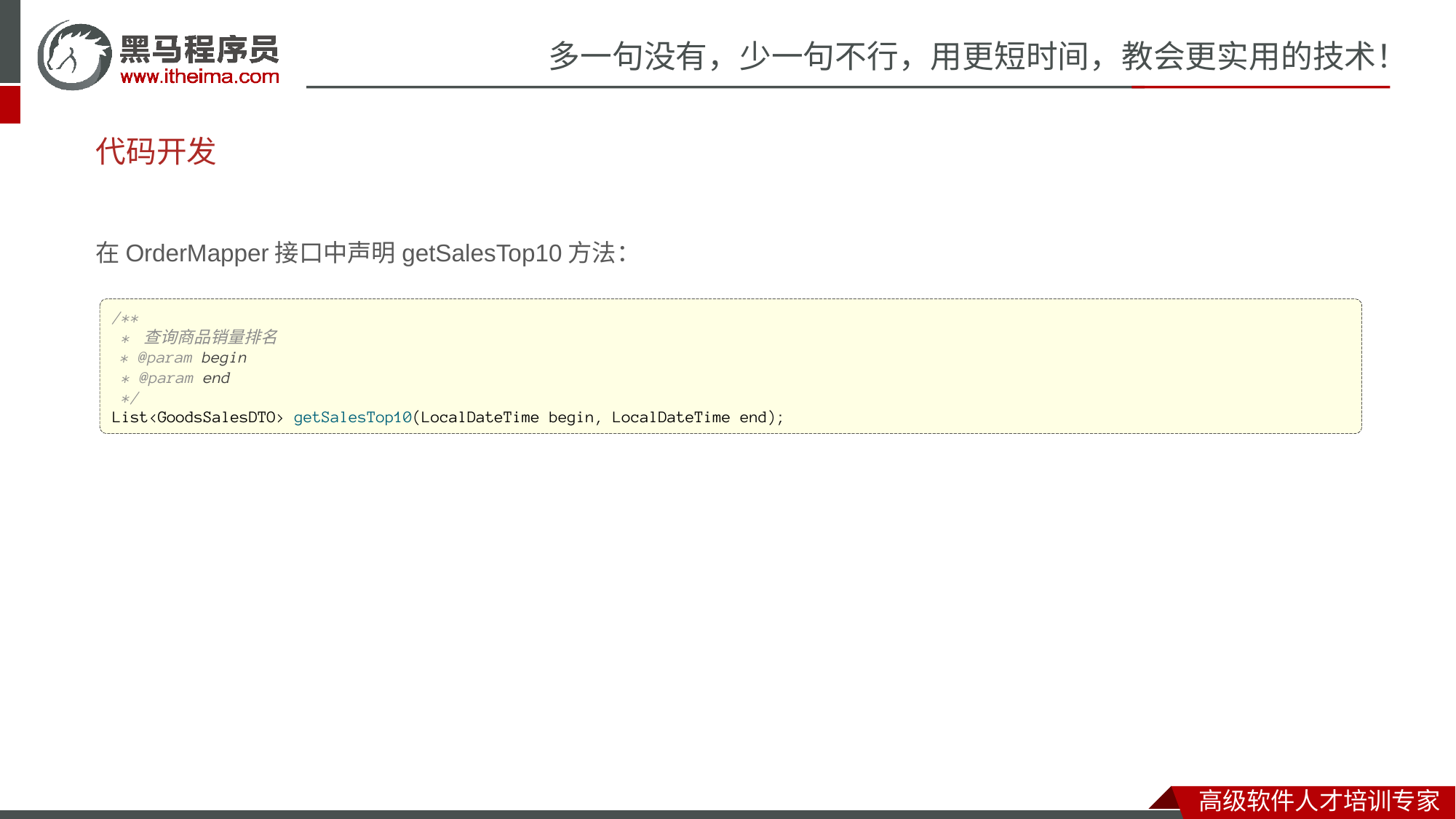

# 代码开发
在OrderMapper接口中声明getSalesTop10方法：
/**
 * 查询商品销量排名
 * @param begin
 * @param end
 */
List<GoodsSalesDTO> getSalesTop10(LocalDateTime begin, LocalDateTime end);